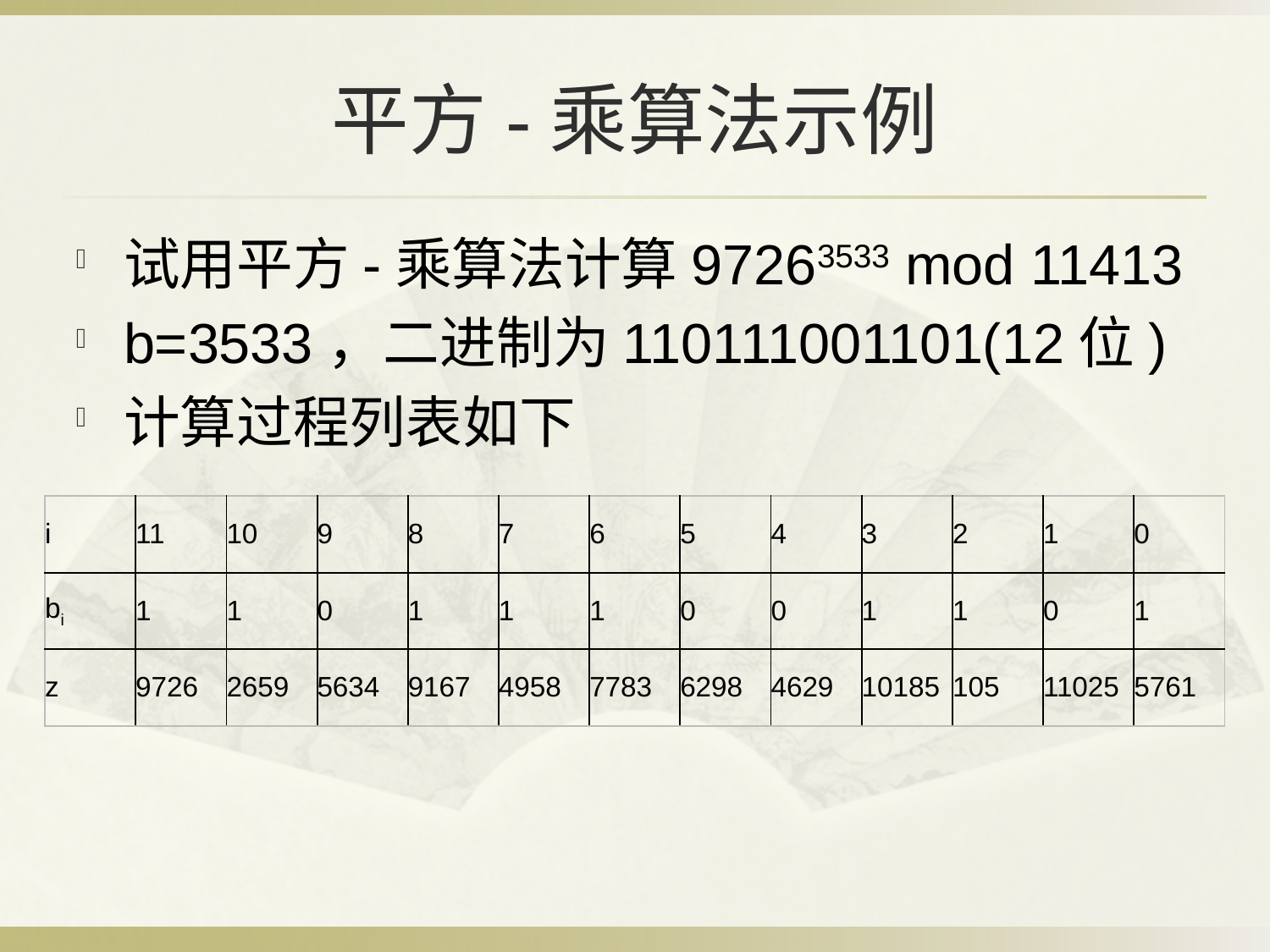

# 平方-乘算法示例
试用平方-乘算法计算97263533 mod 11413
b=3533，二进制为110111001101(12位)
计算过程列表如下
| i | 11 | 10 | 9 | 8 | 7 | 6 | 5 | 4 | 3 | 2 | 1 | 0 |
| --- | --- | --- | --- | --- | --- | --- | --- | --- | --- | --- | --- | --- |
| bi | 1 | 1 | 0 | 1 | 1 | 1 | 0 | 0 | 1 | 1 | 0 | 1 |
| z | 9726 | 2659 | 5634 | 9167 | 4958 | 7783 | 6298 | 4629 | 10185 | 105 | 11025 | 5761 |